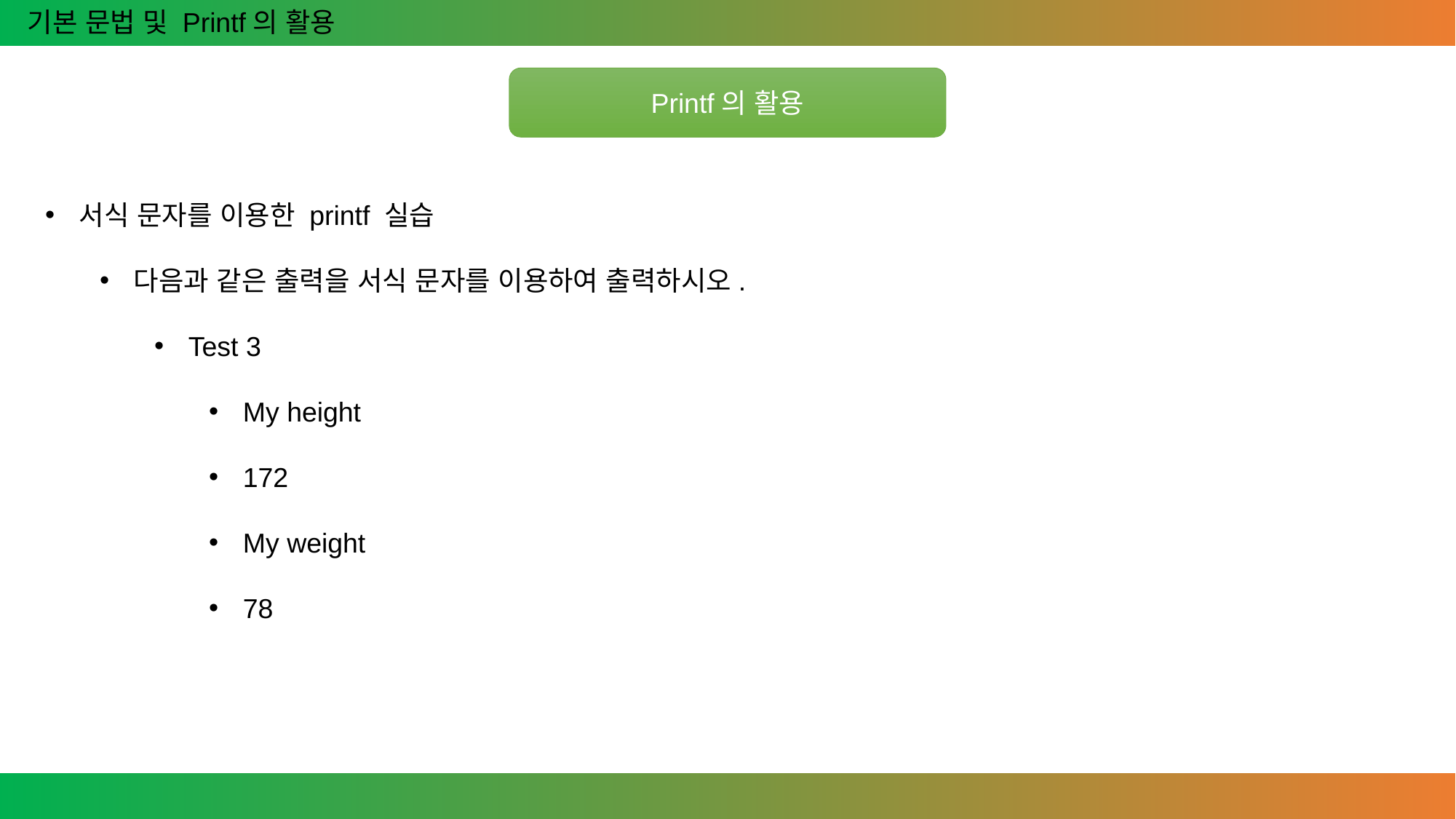

기본 문법 및 Printf의 활용
Printf의 활용
서식 문자를 이용한 printf 실습
다음과 같은 출력을 서식 문자를 이용하여 출력하시오.
Test 3
My height
172
My weight
78